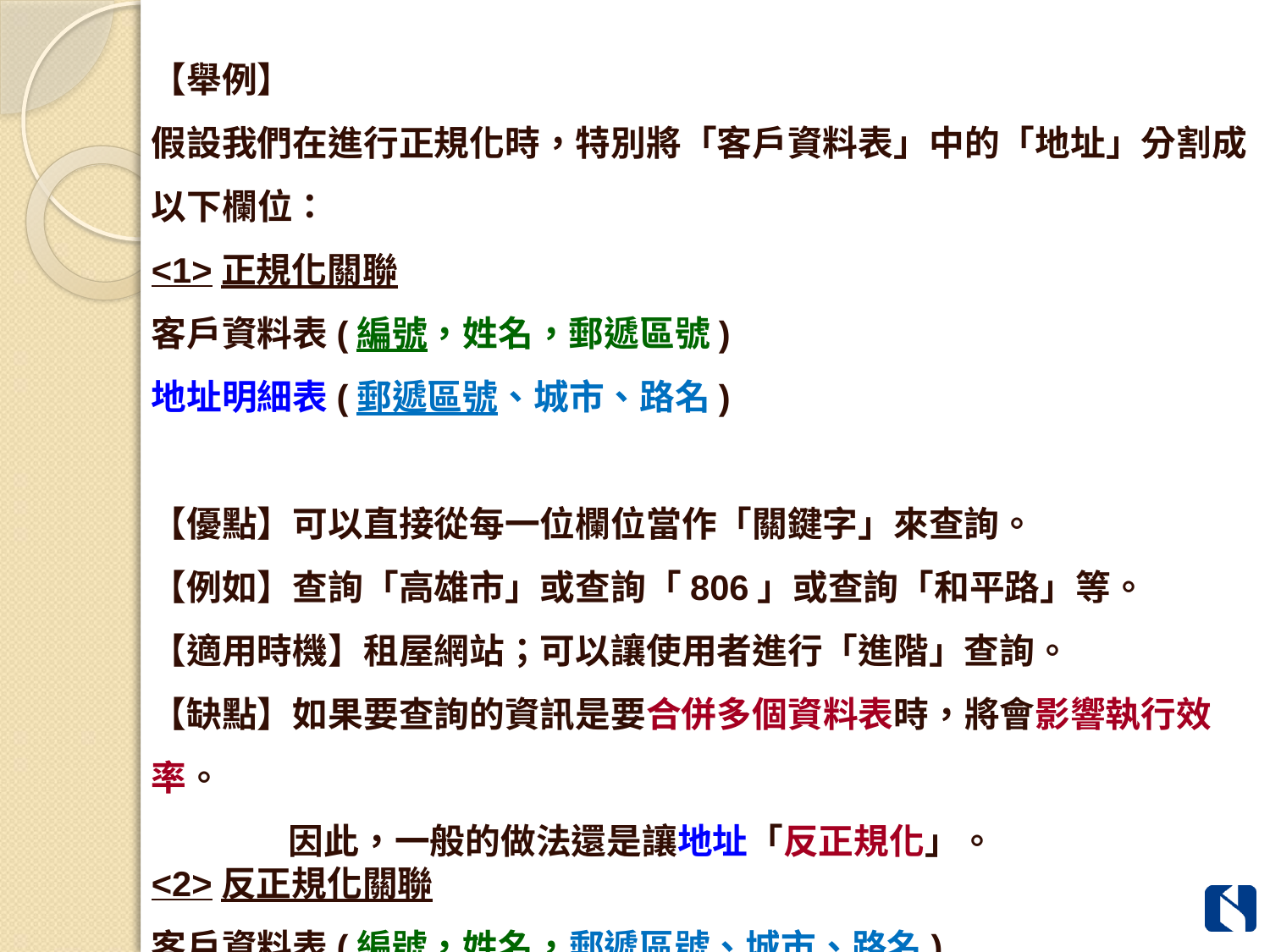

【舉例】
假設我們在進行正規化時，特別將「客戶資料表」中的「地址」分割成以下欄位：
<1>正規化關聯
客戶資料表(編號，姓名，郵遞區號)
地址明細表(郵遞區號、城市、路名)

【優點】可以直接從每一位欄位當作「關鍵字」來查詢。
【例如】查詢「高雄市」或查詢「806」或查詢「和平路」等。
【適用時機】租屋網站；可以讓使用者進行「進階」查詢。
【缺點】如果要查詢的資訊是要合併多個資料表時，將會影響執行效率。
                因此，一般的做法還是讓地址「反正規化」。
<2>反正規化關聯
客戶資料表(編號，姓名，郵遞區號、城市、路名)